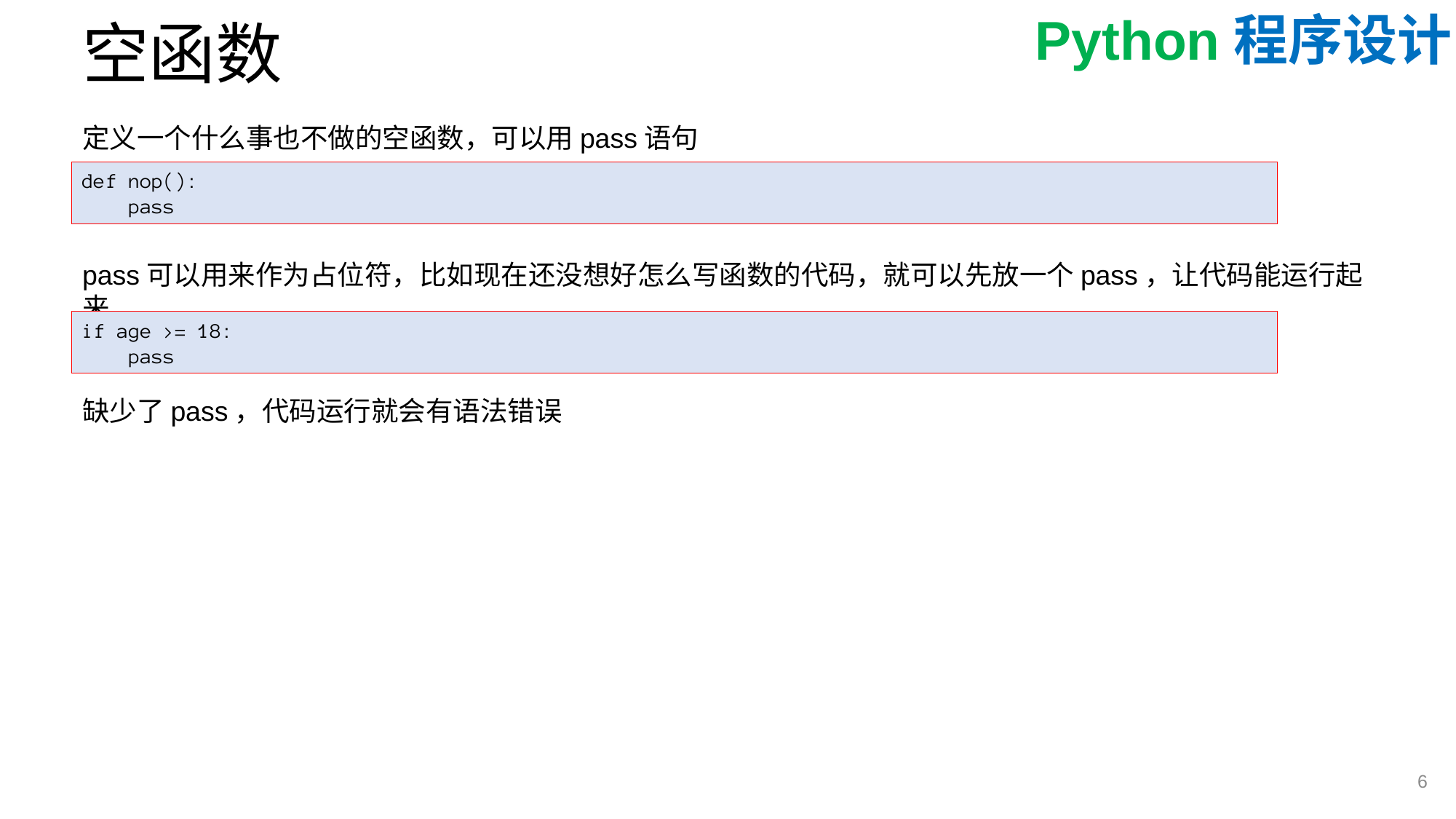

# 空函数
定义一个什么事也不做的空函数，可以用pass语句
def nop():
    pass
pass可以用来作为占位符，比如现在还没想好怎么写函数的代码，就可以先放一个pass，让代码能运行起来
if age >= 18:
    pass
缺少了pass，代码运行就会有语法错误
6